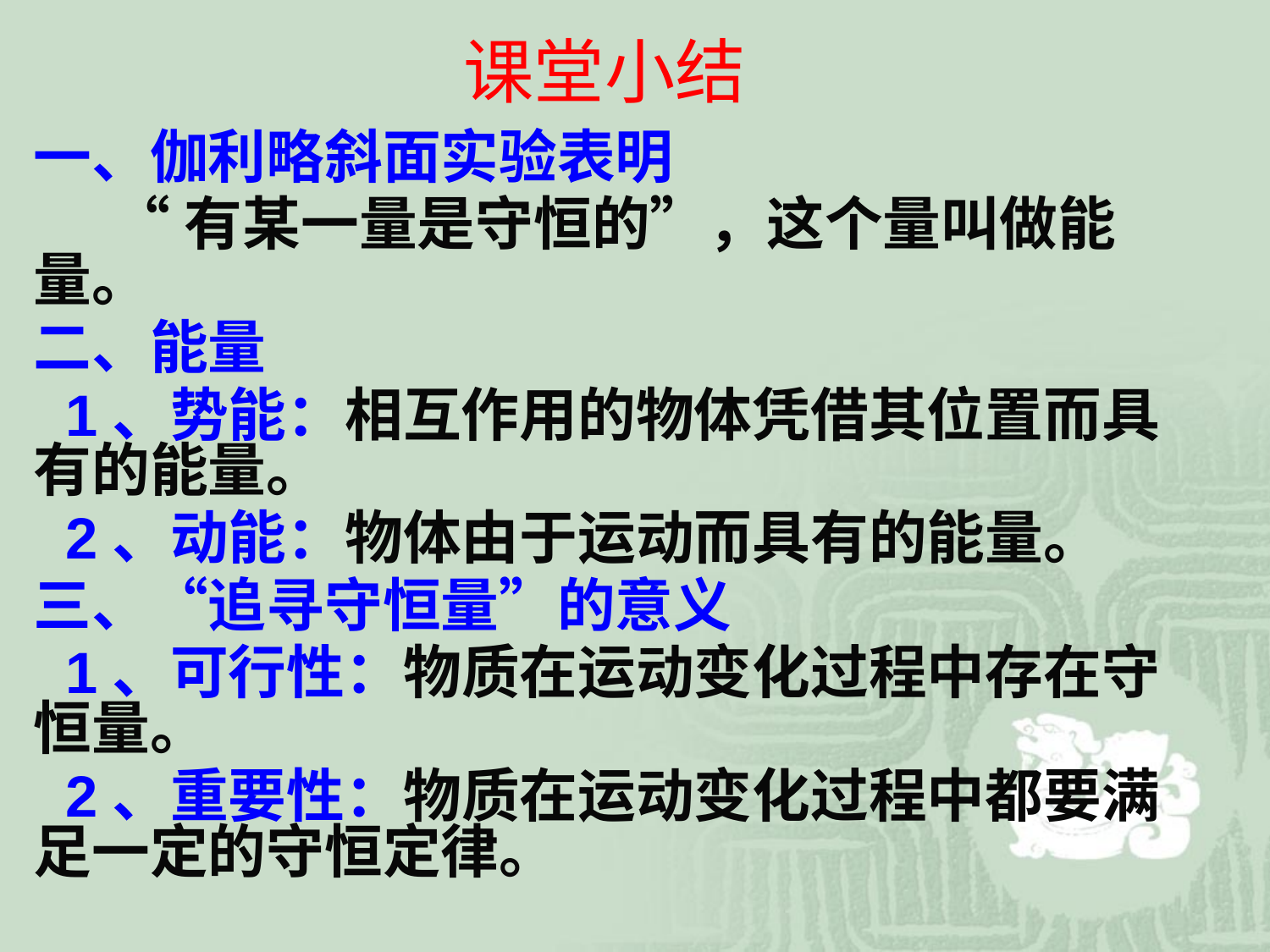

课堂小结
一、伽利略斜面实验表明
      “有某一量是守恒的”，这个量叫做能量。
二、能量
  1、势能：相互作用的物体凭借其位置而具有的能量。
  2、动能：物体由于运动而具有的能量。
三、“追寻守恒量”的意义
  1、可行性：物质在运动变化过程中存在守恒量。
  2、重要性：物质在运动变化过程中都要满足一定的守恒定律。